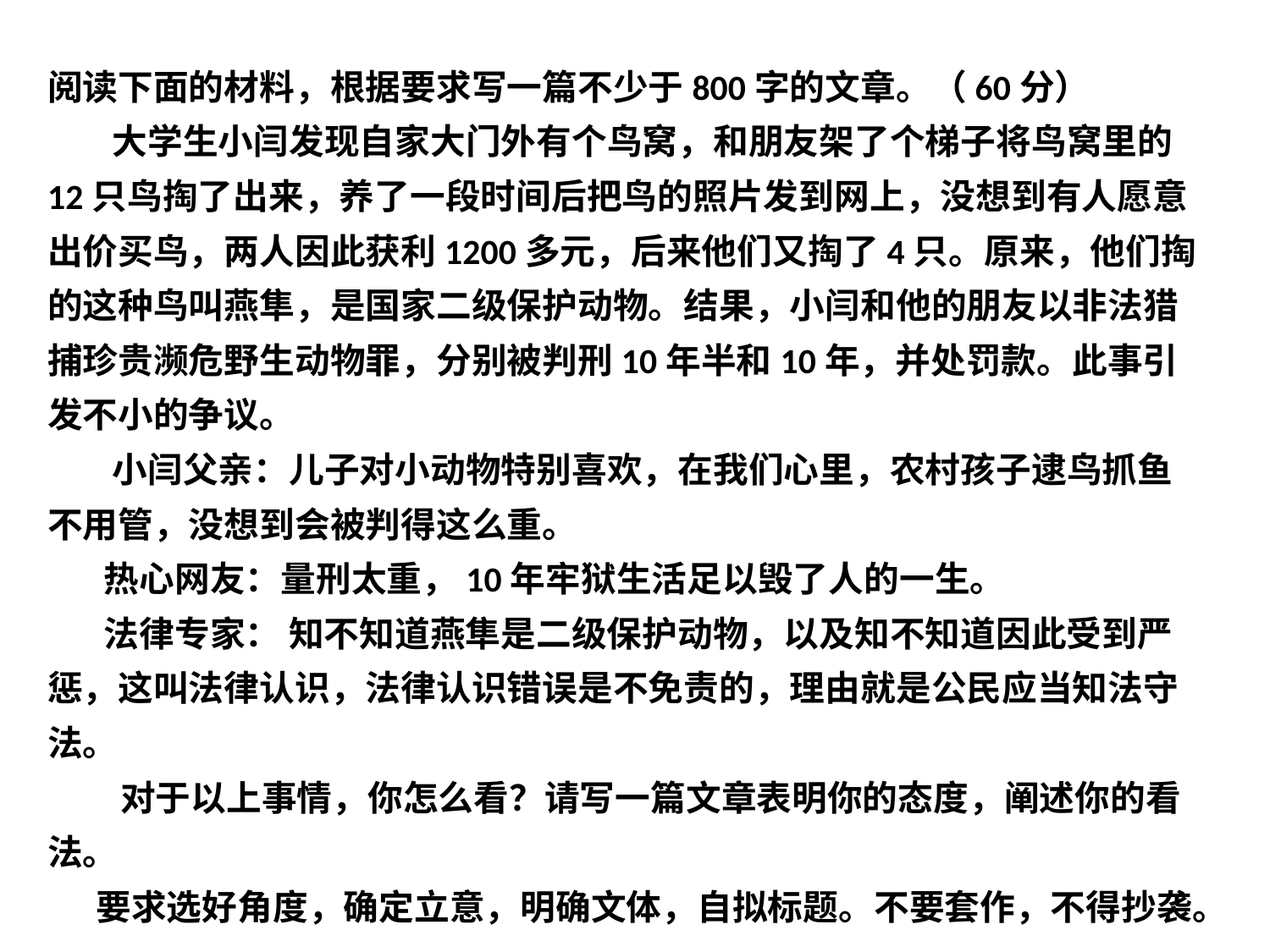

阅读下面的材料，根据要求写一篇不少于800字的文章。（60分）
       大学生小闫发现自家大门外有个鸟窝，和朋友架了个梯子将鸟窝里的12只鸟掏了出来，养了一段时间后把鸟的照片发到网上，没想到有人愿意出价买鸟，两人因此获利1200多元，后来他们又掏了4只。原来，他们掏的这种鸟叫燕隼，是国家二级保护动物。结果，小闫和他的朋友以非法猎捕珍贵濒危野生动物罪，分别被判刑10年半和10年，并处罚款。此事引发不小的争议。
       小闫父亲：儿子对小动物特别喜欢，在我们心里，农村孩子逮鸟抓鱼不用管，没想到会被判得这么重。
      热心网友：量刑太重，10年牢狱生活足以毁了人的一生。
      法律专家： 知不知道燕隼是二级保护动物，以及知不知道因此受到严惩，这叫法律认识，法律认识错误是不免责的，理由就是公民应当知法守法。
        对于以上事情，你怎么看？请写一篇文章表明你的态度，阐述你的看法。
     要求选好角度，确定立意，明确文体，自拟标题。不要套作，不得抄袭。